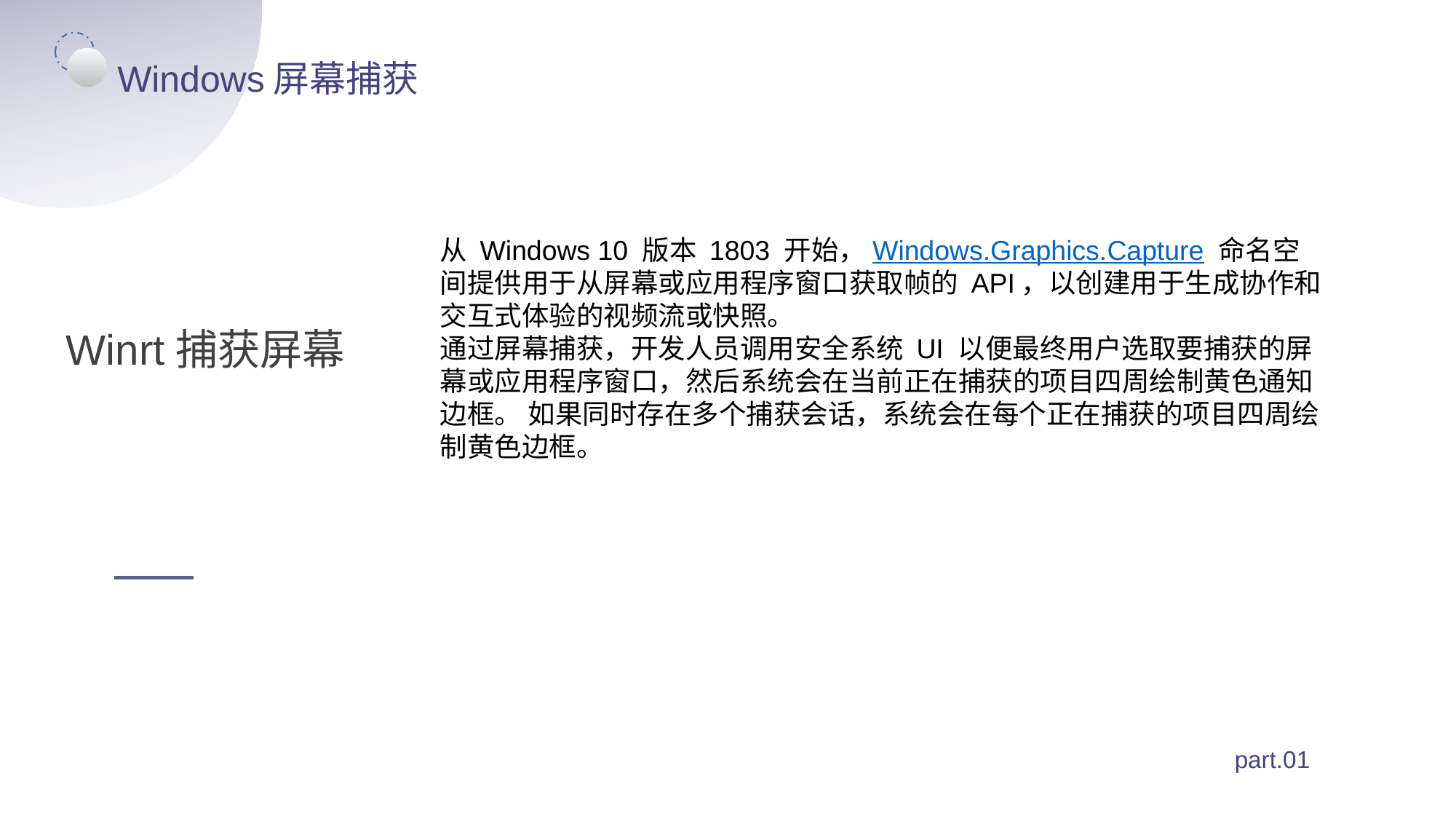

Windows屏幕捕获

从 Windows 10 版本 1803 开始，Windows.Graphics.Capture 命名空间提供用于从屏幕或应用程序窗口获取帧的 API，以创建用于生成协作和交互式体验的视频流或快照。
通过屏幕捕获，开发人员调用安全系统 UI 以便最终用户选取要捕获的屏幕或应用程序窗口，然后系统会在当前正在捕获的项目四周绘制黄色通知边框。 如果同时存在多个捕获会话，系统会在每个正在捕获的项目四周绘制黄色边框。
Winrt捕获屏幕
part.01